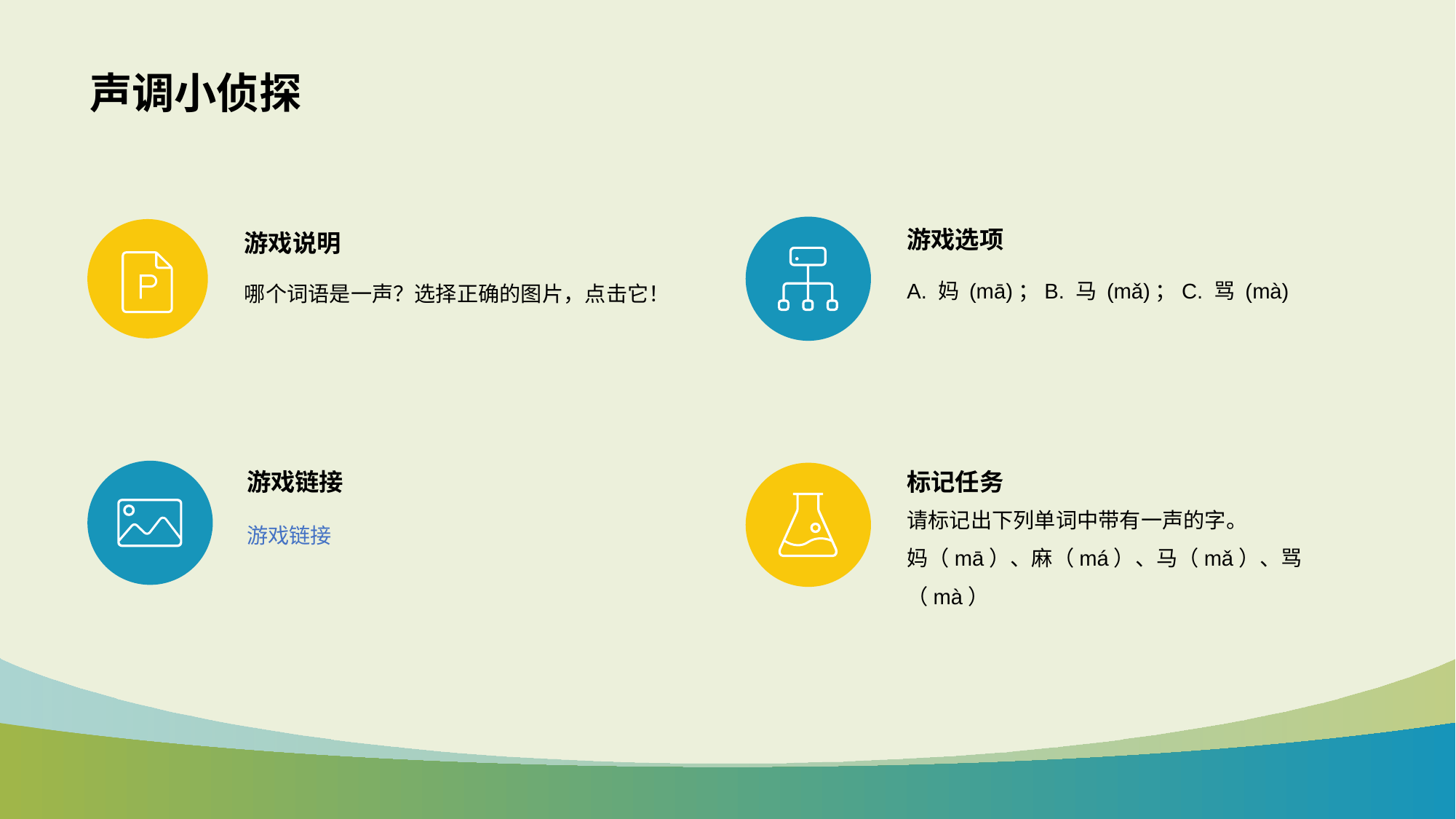

# 声调小侦探

游戏选项

游戏说明

A. 妈 (mā)；B. 马 (mǎ)；C. 骂 (mà)
哪个词语是一声？选择正确的图片，点击它！

游戏链接
标记任务

游戏链接
请标记出下列单词中带有一声的字。
妈（mā）、麻（má）、马（mǎ）、骂（mà）